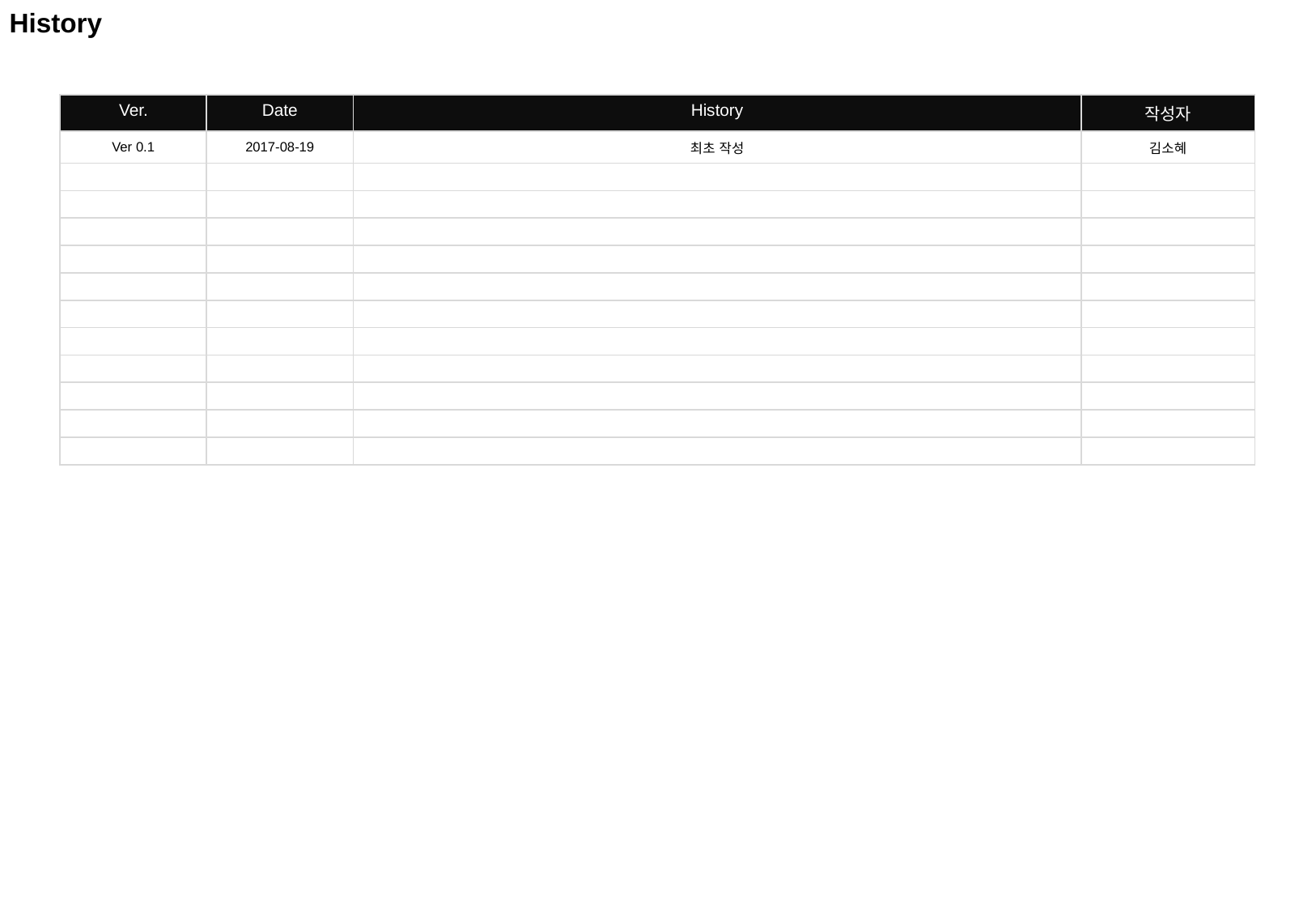

# History
| Ver. | Date | History | 작성자 |
| --- | --- | --- | --- |
| Ver 0.1 | 2017-08-19 | 최초 작성 | 김소혜 |
|  |  |  |  |
|  |  |  |  |
|  |  |  |  |
|  |  |  |  |
|  |  |  |  |
|  |  |  |  |
|  |  |  |  |
|  |  |  |  |
|  |  |  |  |
|  |  |  |  |
|  |  |  |  |